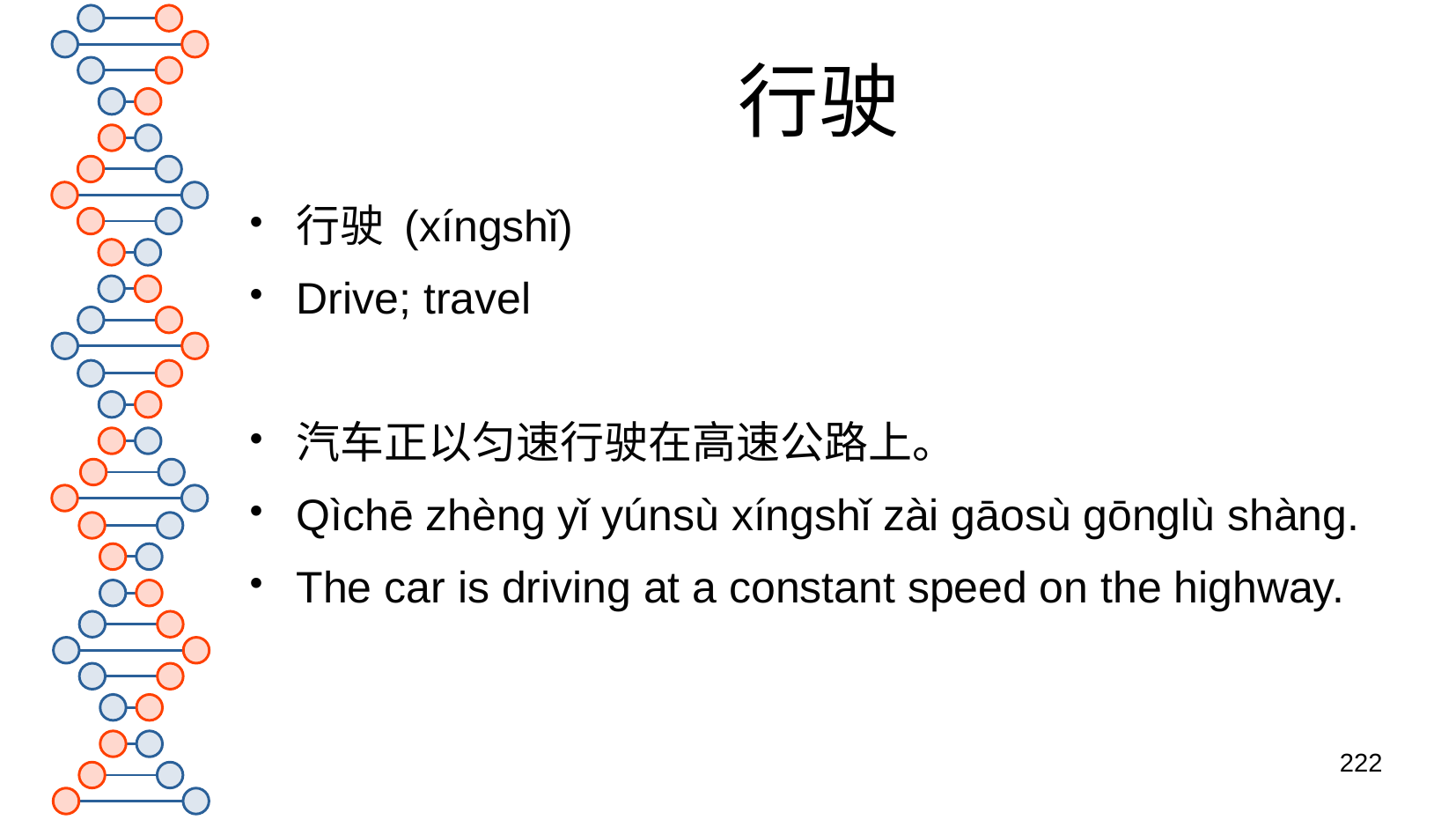

# 行驶
行驶 (xíngshǐ)
Drive; travel

汽车正以匀速行驶在高速公路上。
Qìchē zhèng yǐ yúnsù xíngshǐ zài gāosù gōnglù shàng.
The car is driving at a constant speed on the highway.

222